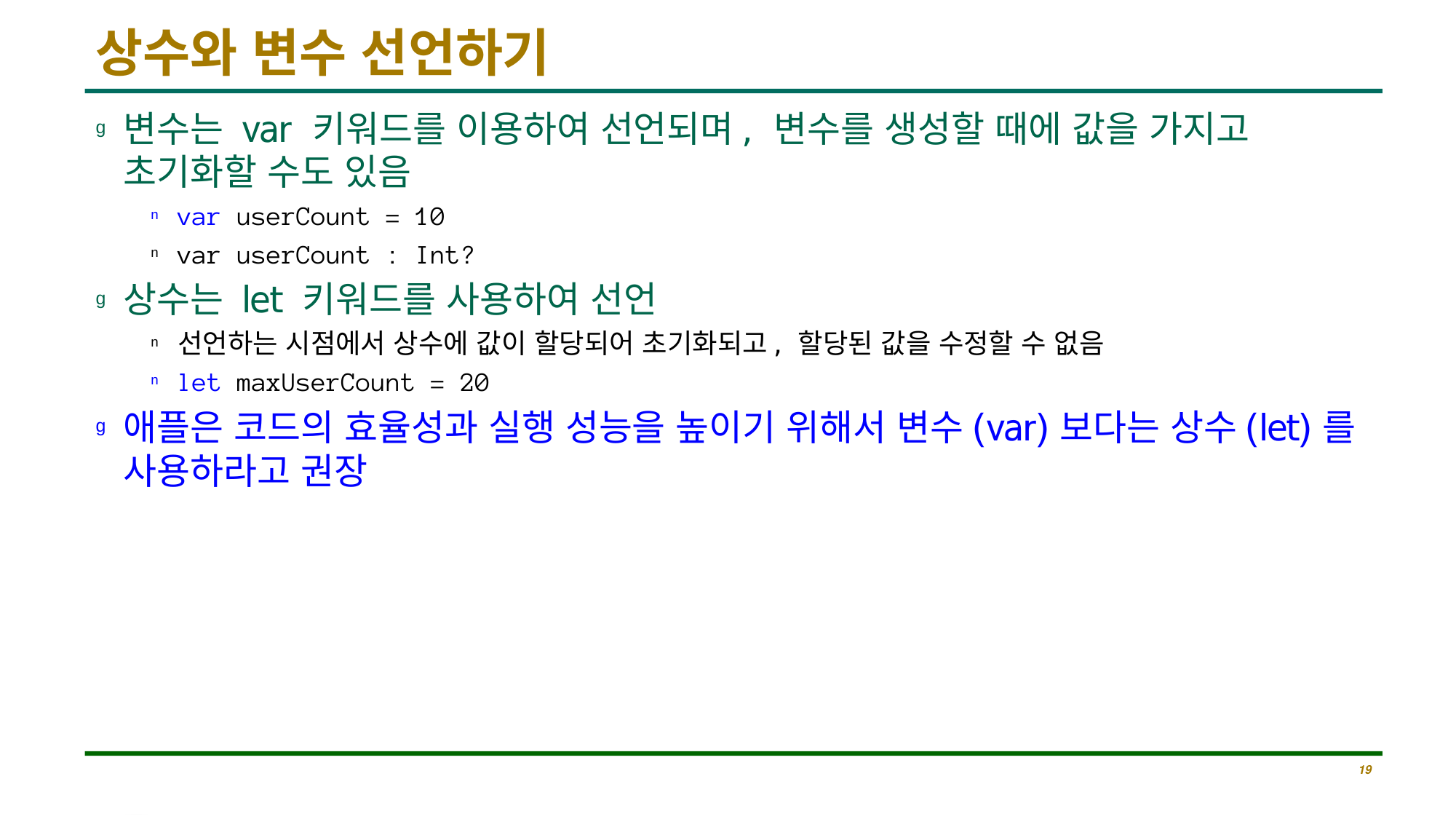

# 상수와 변수 선언하기
변수는 var 키워드를 이용하여 선언되며, 변수를 생성할 때에 값을 가지고 초기화할 수도 있음
var userCount = 10
var userCount : Int?
상수는 let 키워드를 사용하여 선언
선언하는 시점에서 상수에 값이 할당되어 초기화되고, 할당된 값을 수정할 수 없음
let maxUserCount = 20
애플은 코드의 효율성과 실행 성능을 높이기 위해서 변수(var)보다는 상수(let)를 사용하라고 권장